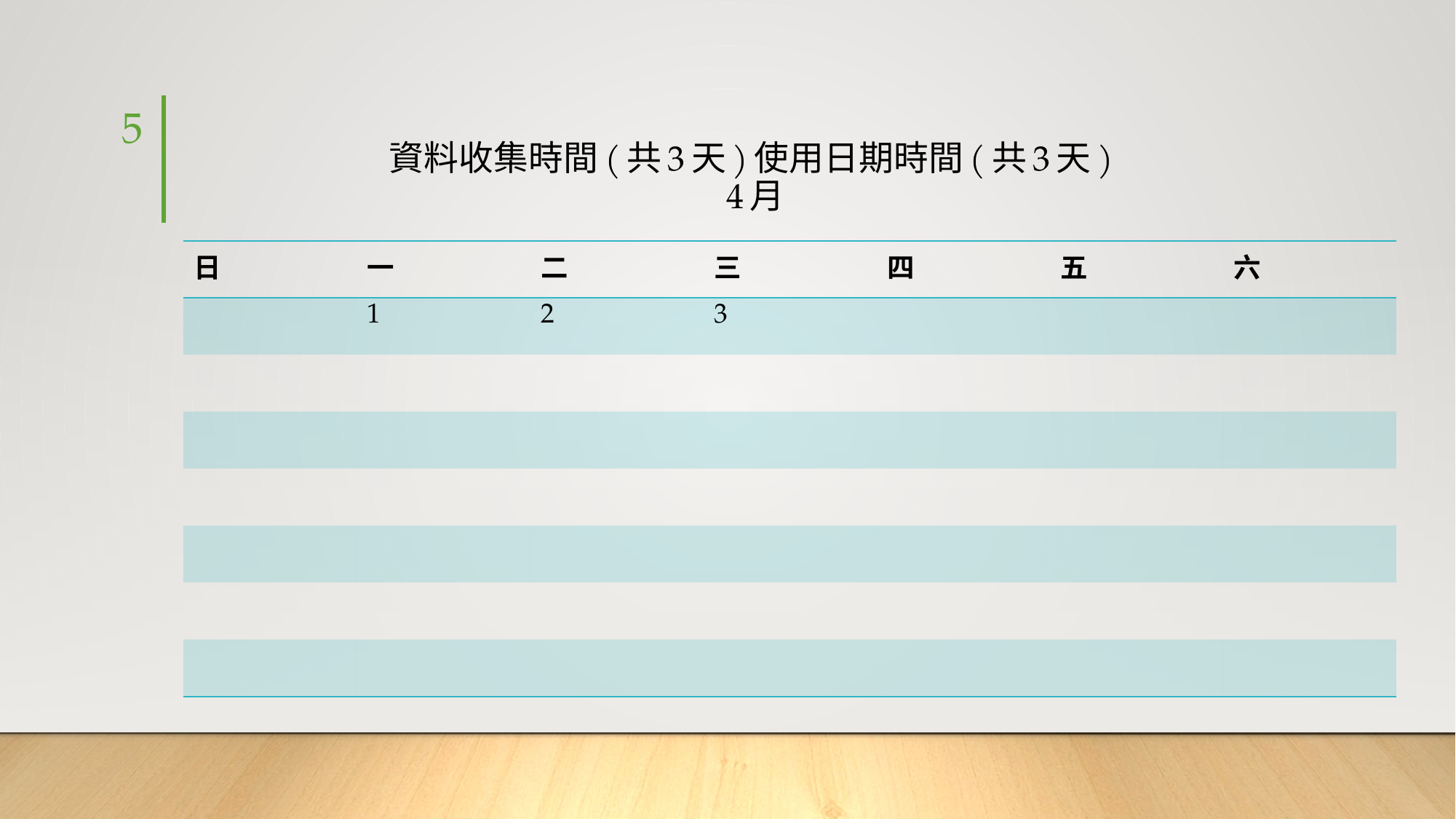

5
# 資料收集時間(共3天)使用日期時間(共3天) 4月
| 日 | 一 | 二 | 三 | 四 | 五 | 六 |
| --- | --- | --- | --- | --- | --- | --- |
|  | 1 | 2 | 3 |  |  |  |
|  |  |  |  |  |  |  |
|  |  |  |  |  |  |  |
|  |  |  |  |  |  |  |
|  |  |  |  |  |  |  |
|  |  |  |  |  |  |  |
|  |  |  |  |  |  |  |